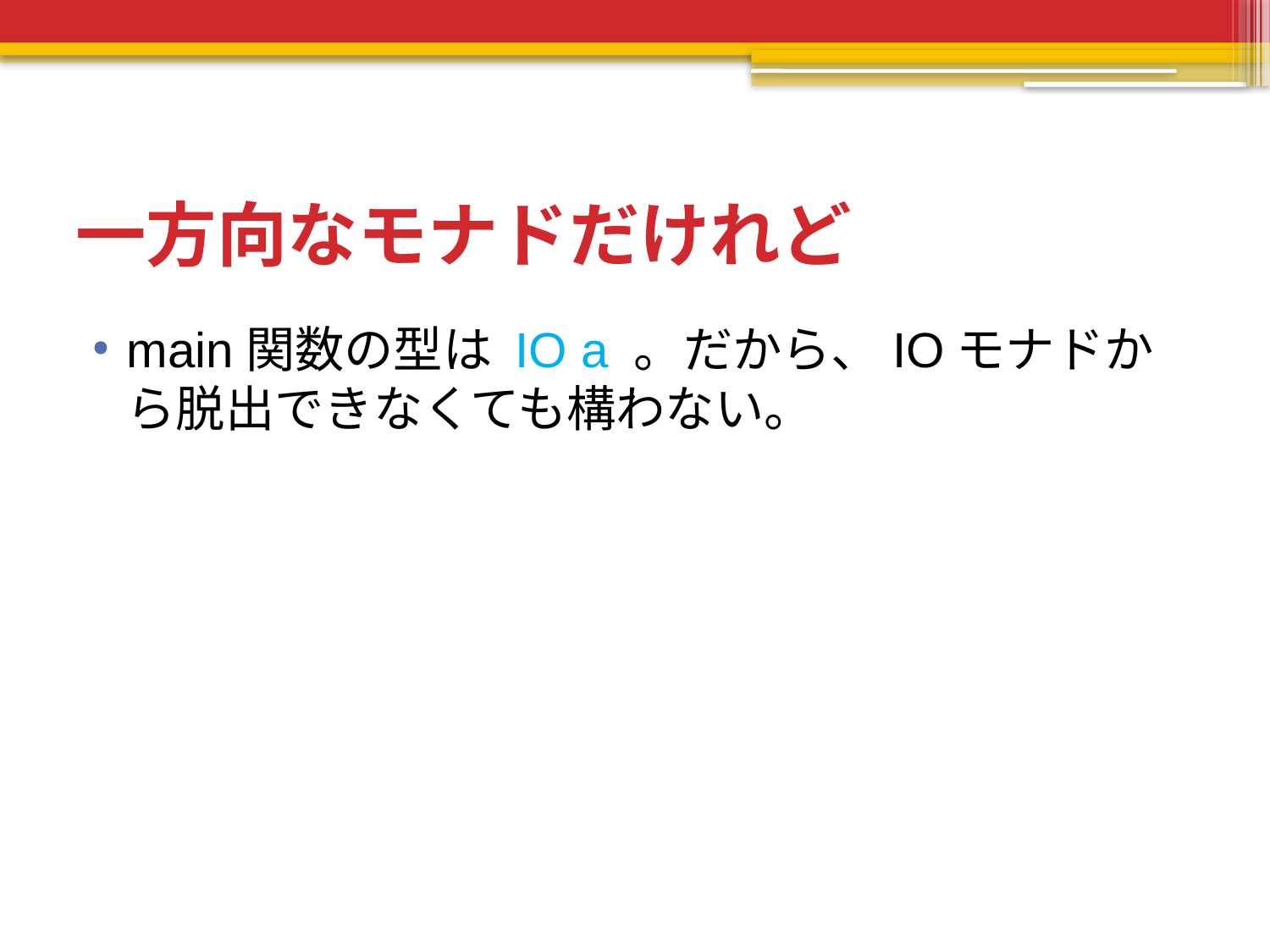

# 一方向なモナドだけれど
main関数の型は IO a 。だから、IOモナドから脱出できなくても構わない。